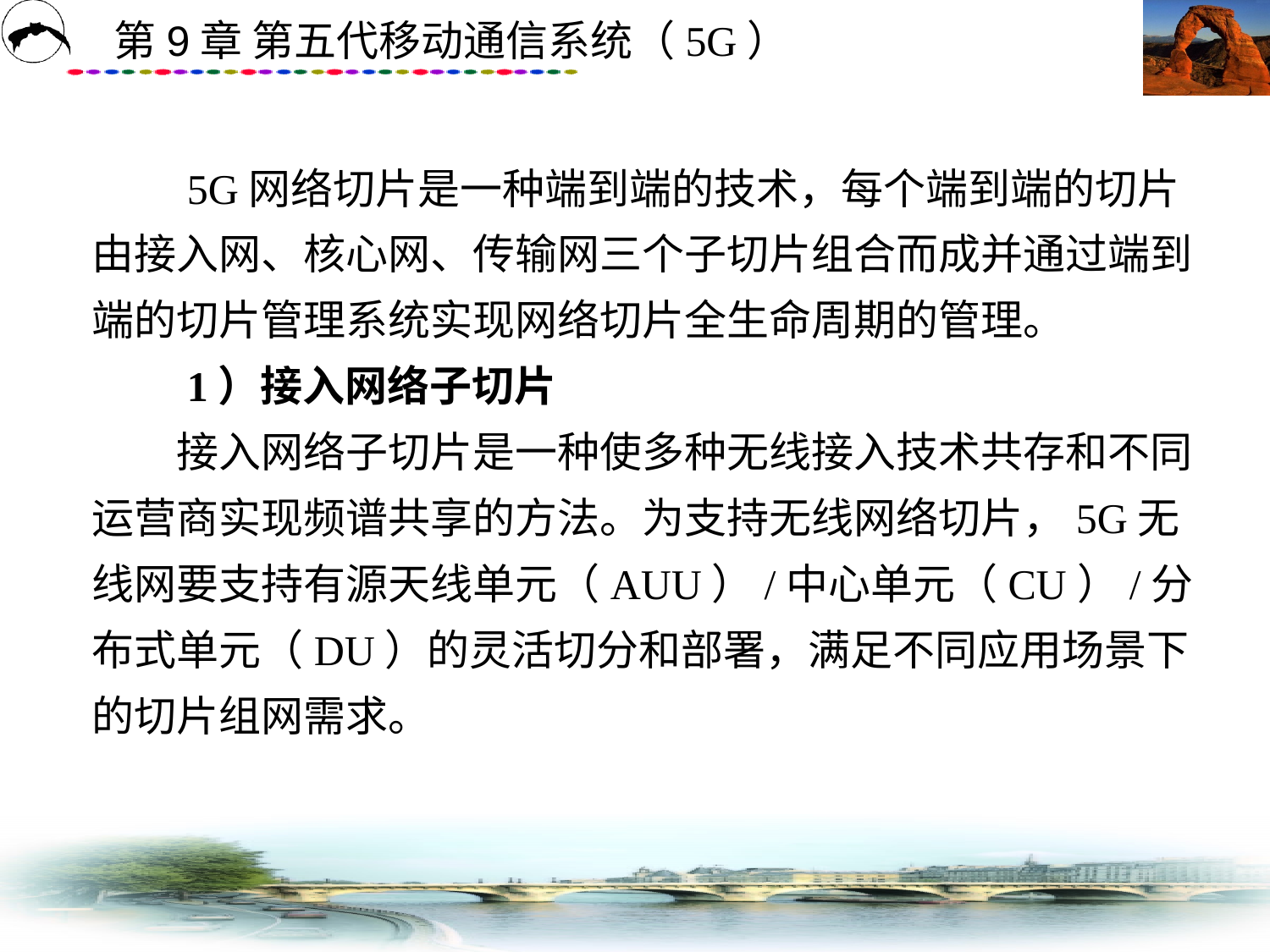

# 5G网络切片是一种端到端的技术，每个端到端的切片由接入网、核心网、传输网三个子切片组合而成并通过端到端的切片管理系统实现网络切片全生命周期的管理。 　　1）接入网络子切片 　　接入网络子切片是一种使多种无线接入技术共存和不同运营商实现频谱共享的方法。为支持无线网络切片，5G无线网要支持有源天线单元（AUU）/中心单元（CU）/分布式单元（DU）的灵活切分和部署，满足不同应用场景下的切片组网需求。